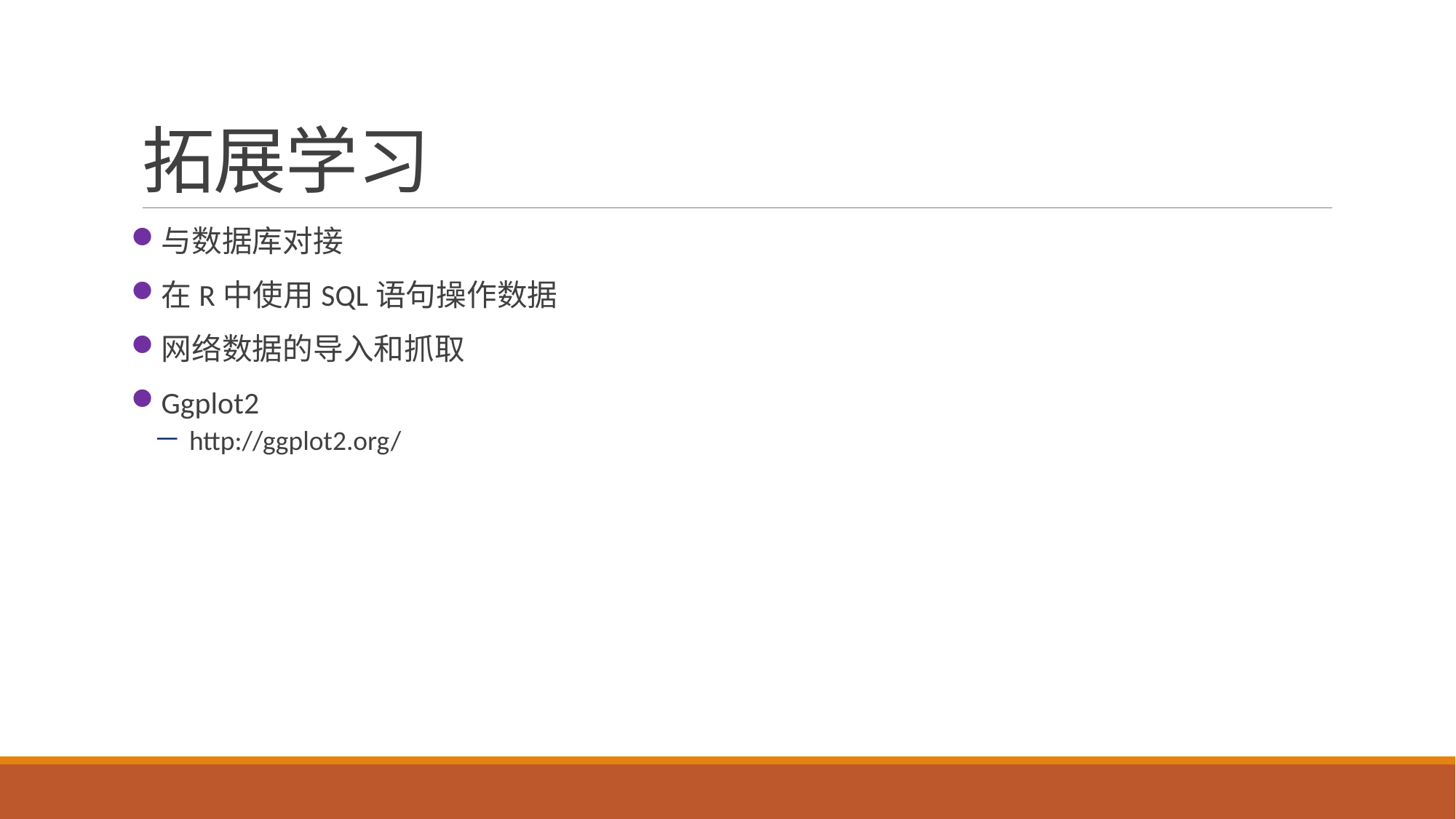

# 拓展学习
与数据库对接
在R中使用SQL语句操作数据
网络数据的导入和抓取
Ggplot2
http://ggplot2.org/